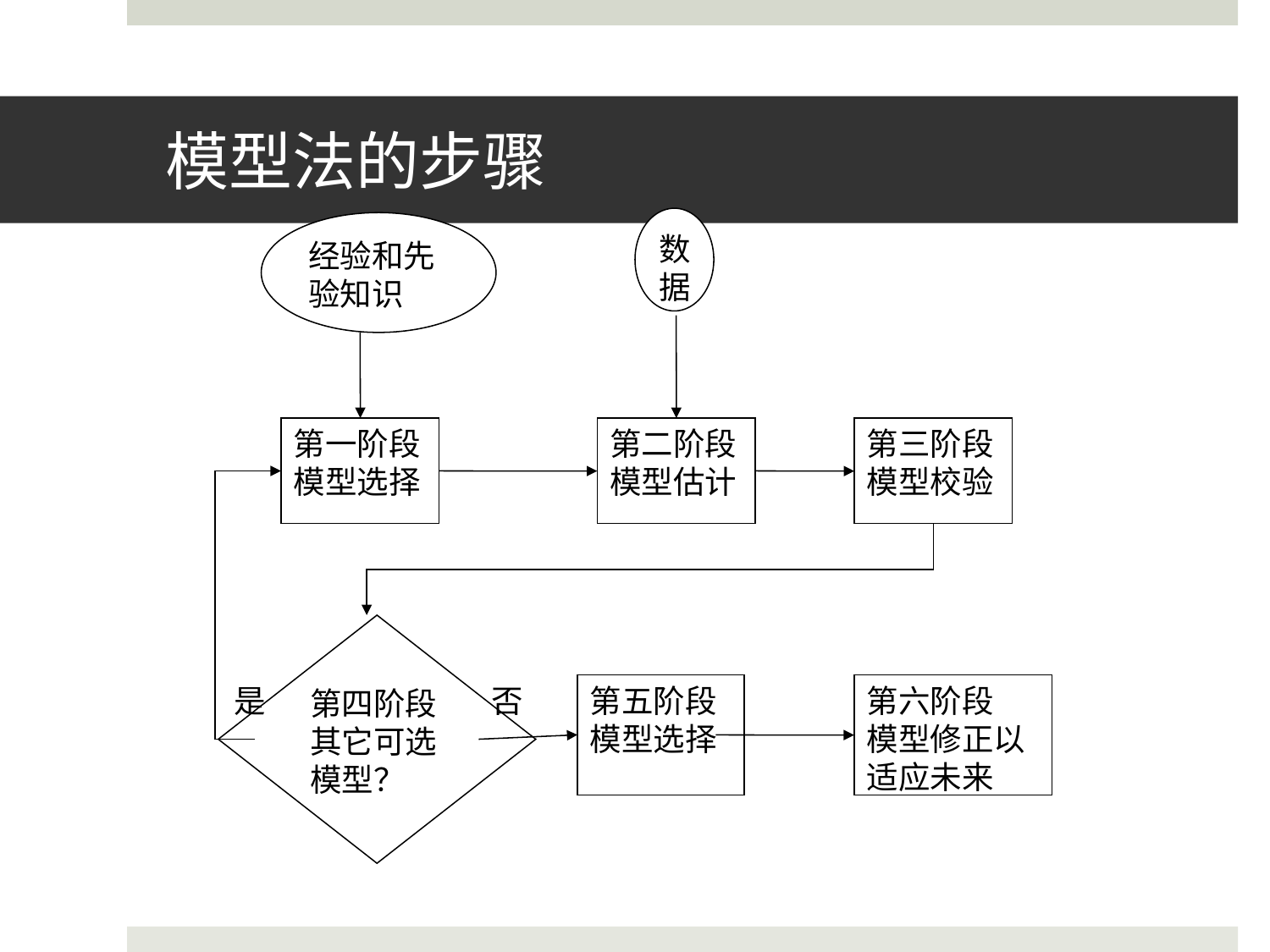

# 模型法的步骤

数据
经验和先验知识

第一阶段
模型选择
第二阶段
模型估计
第三阶段
模型校验

第四阶段
其它可选模型？
是
否
第五阶段
模型选择
第六阶段
模型修正以适应未来